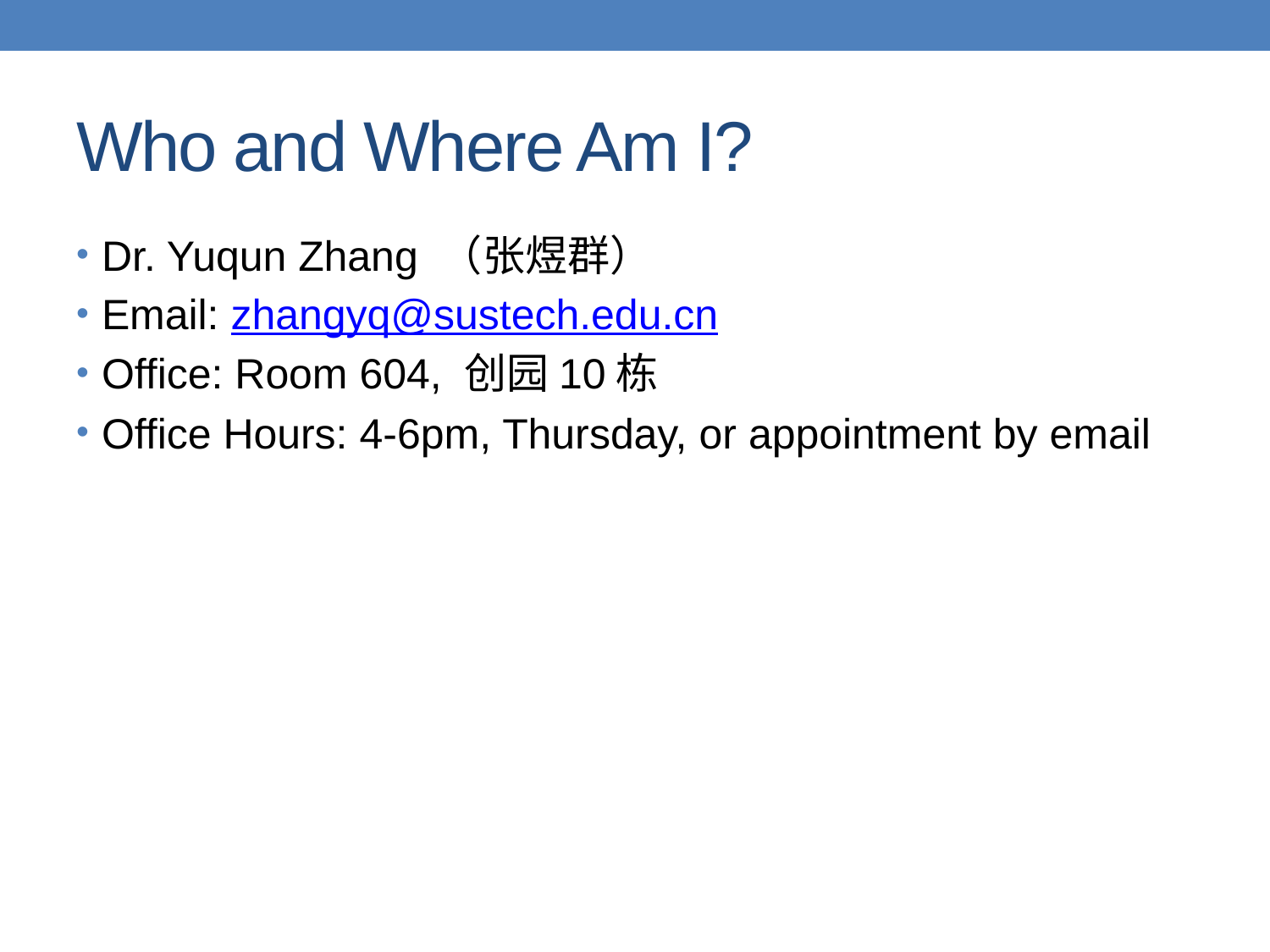

# Who and Where Am I?
Dr. Yuqun Zhang （张煜群）
Email: zhangyq@sustech.edu.cn
Office: Room 604, 创园10栋
Office Hours: 4-6pm, Thursday, or appointment by email